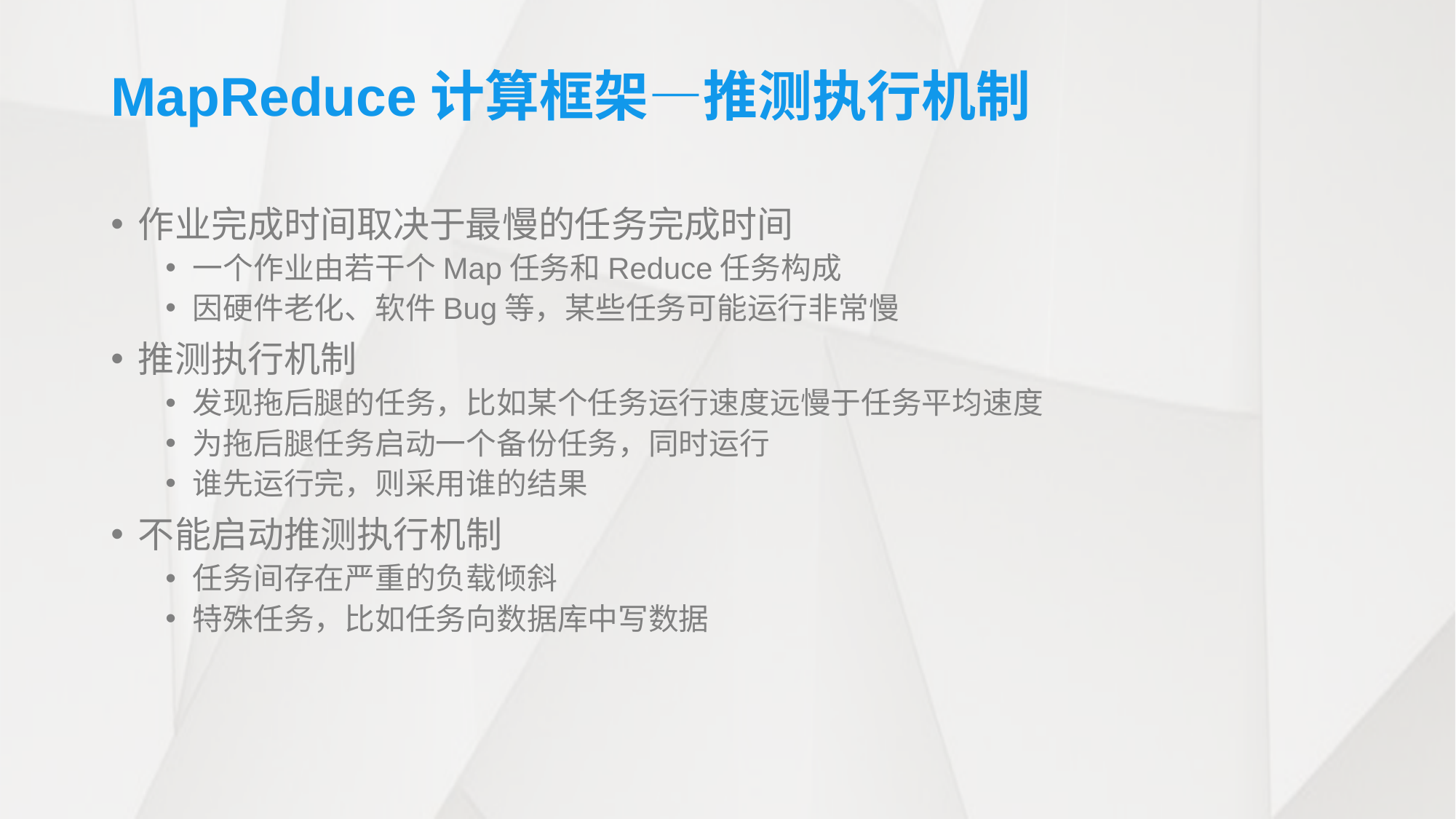

# MapReduce计算框架—推测执行机制
作业完成时间取决于最慢的任务完成时间
一个作业由若干个Map任务和Reduce任务构成
因硬件老化、软件Bug等，某些任务可能运行非常慢
推测执行机制
发现拖后腿的任务，比如某个任务运行速度远慢于任务平均速度
为拖后腿任务启动一个备份任务，同时运行
谁先运行完，则采用谁的结果
不能启动推测执行机制
任务间存在严重的负载倾斜
特殊任务，比如任务向数据库中写数据